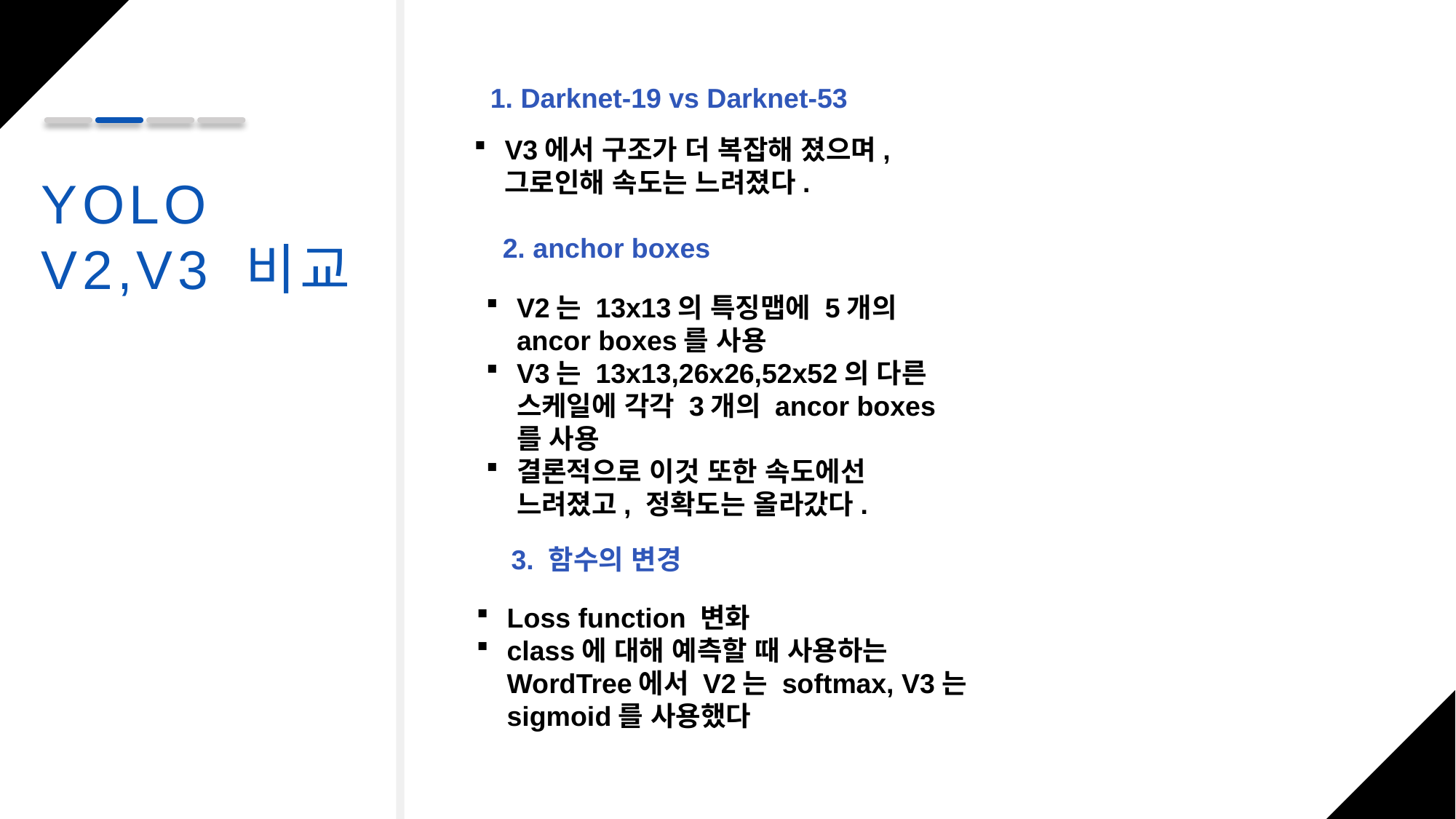

1. Darknet-19 vs Darknet-53
V3에서 구조가 더 복잡해 졌으며, 그로인해 속도는 느려졌다.

YOLO V2,V3 비교
2. anchor boxes
V2는 13x13의 특징맵에 5개의 ancor boxes를 사용
V3는 13x13,26x26,52x52의 다른 스케일에 각각 3개의 ancor boxes를 사용
결론적으로 이것 또한 속도에선 느려졌고, 정확도는 올라갔다.
3. 함수의 변경
Loss function 변화
class에 대해 예측할 때 사용하는 WordTree에서 V2는 softmax, V3는 sigmoid를 사용했다